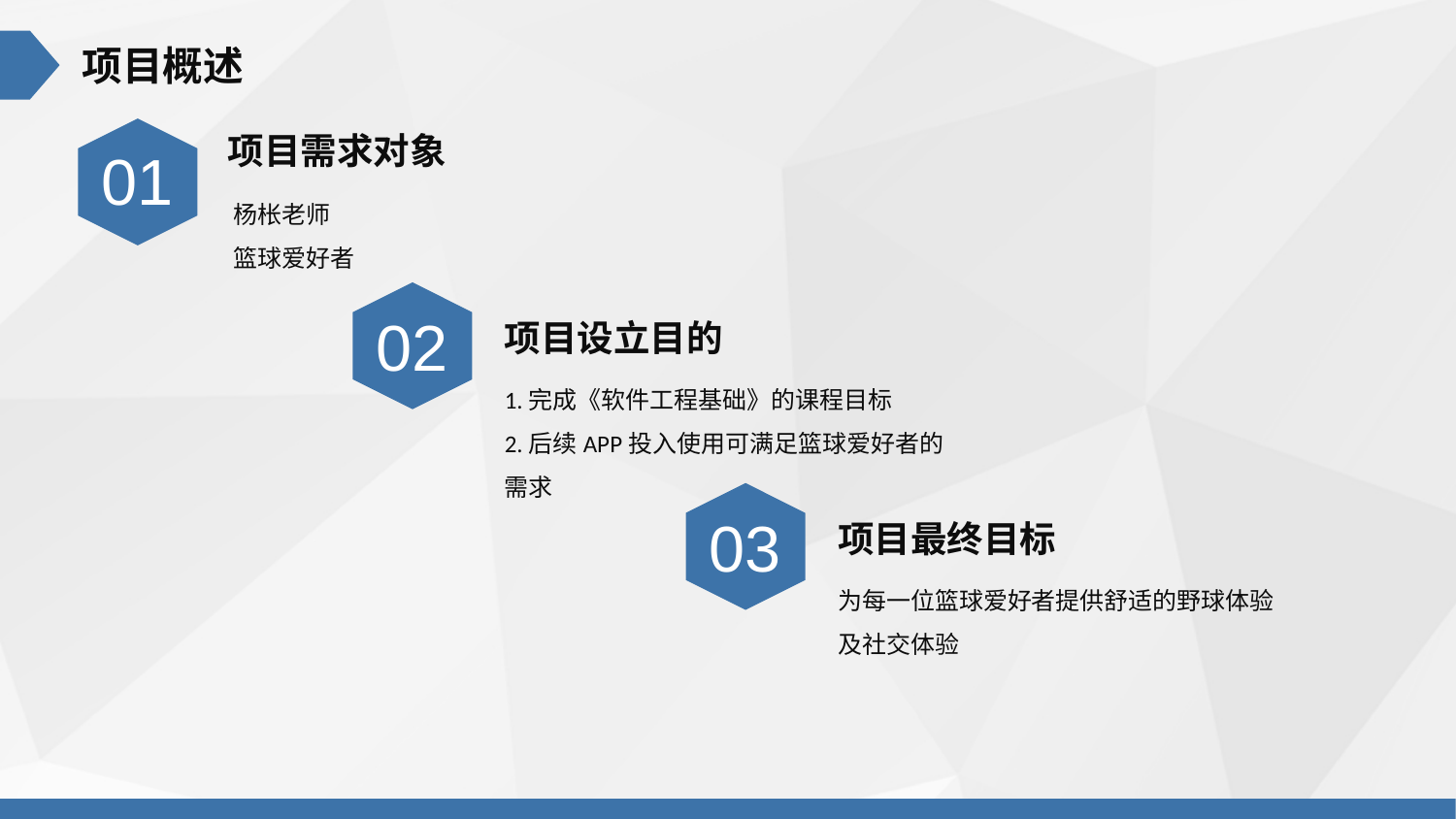

项目概述
项目需求对象

01
杨枨老师
篮球爱好者

02
项目设立目的
1.完成《软件工程基础》的课程目标
2.后续APP投入使用可满足篮球爱好者的需求

03
项目最终目标

为每一位篮球爱好者提供舒适的野球体验及社交体验